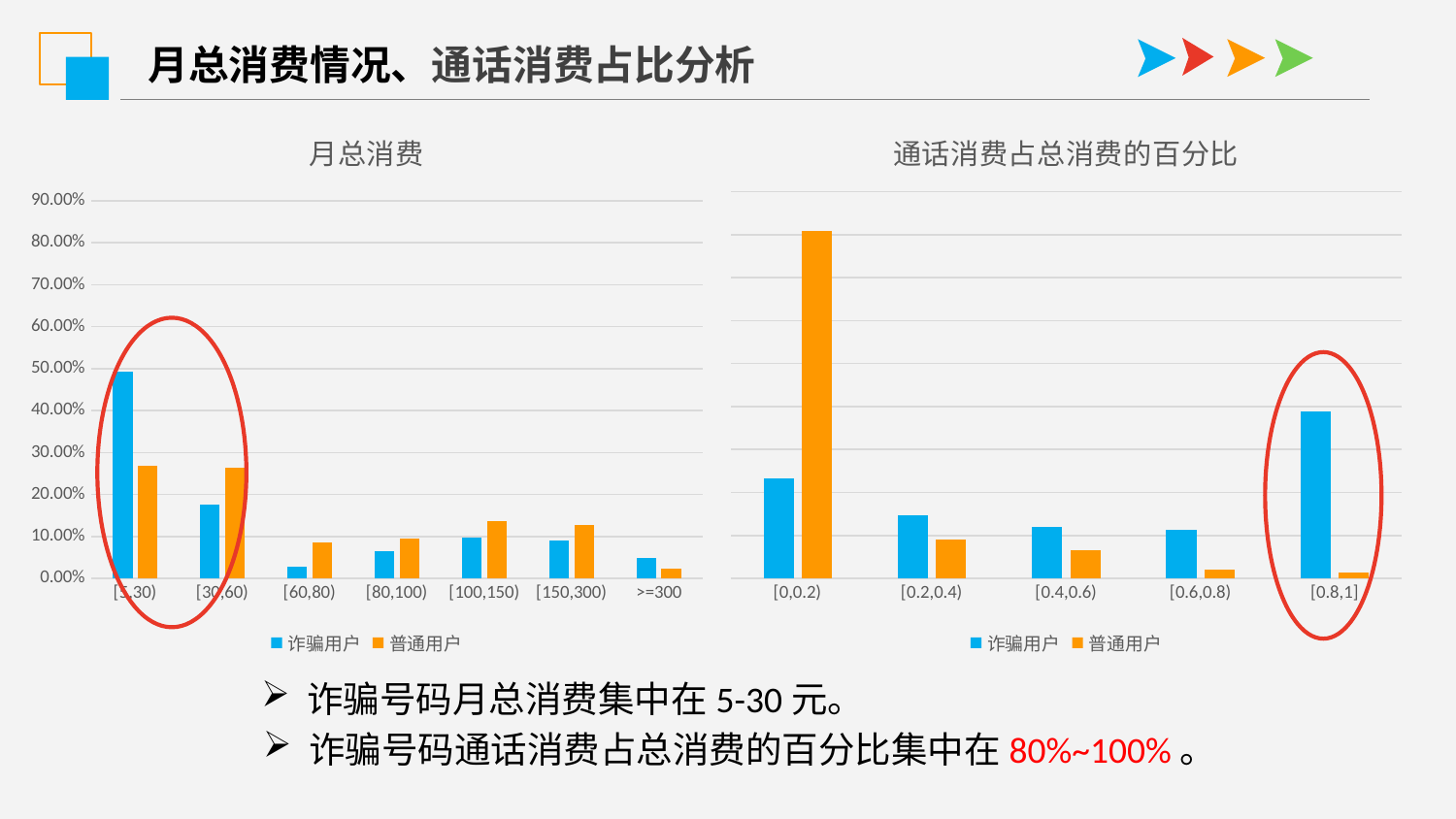

月总消费情况、通话消费占比分析

### Chart: 通话消费占总消费的百分比

| Category | 诈骗用户 | 普通用户 |
|---|---|---|
| [0,0.2) | 0.23275862068965517 | 0.8082595870206489 |
| [0.2,0.4) | 0.14655172413793102 | 0.09144542772861357 |
| [0.4,0.6) | 0.1206896551724138 | 0.06489675516224189 |
| [0.6,0.8) | 0.11206896551724138 | 0.02064896755162242 |
| [0.8,1] | 0.3879310344827586 | 0.014749262536873156 |

### Chart: 月总消费

| Category | 诈骗用户 | 普通用户 |
|---|---|---|
| [5,30) | 0.4918032786885246 | 0.26785714285714285 |
| [30,60) | 0.1762295081967213 | 0.2648809523809524 |
| [60,80) | 0.028688524590163935 | 0.08482142857142858 |
| [80,100) | 0.06557377049180328 | 0.09523809523809523 |
| [100,150) | 0.09836065573770492 | 0.13690476190476192 |
| [150,300) | 0.09016393442622951 | 0.12797619047619047 |
| >=300 | 0.04918032786885246 | 0.022321428571428572 |

诈骗号码月总消费集中在5-30元。
诈骗号码通话消费占总消费的百分比集中在80%~100%。